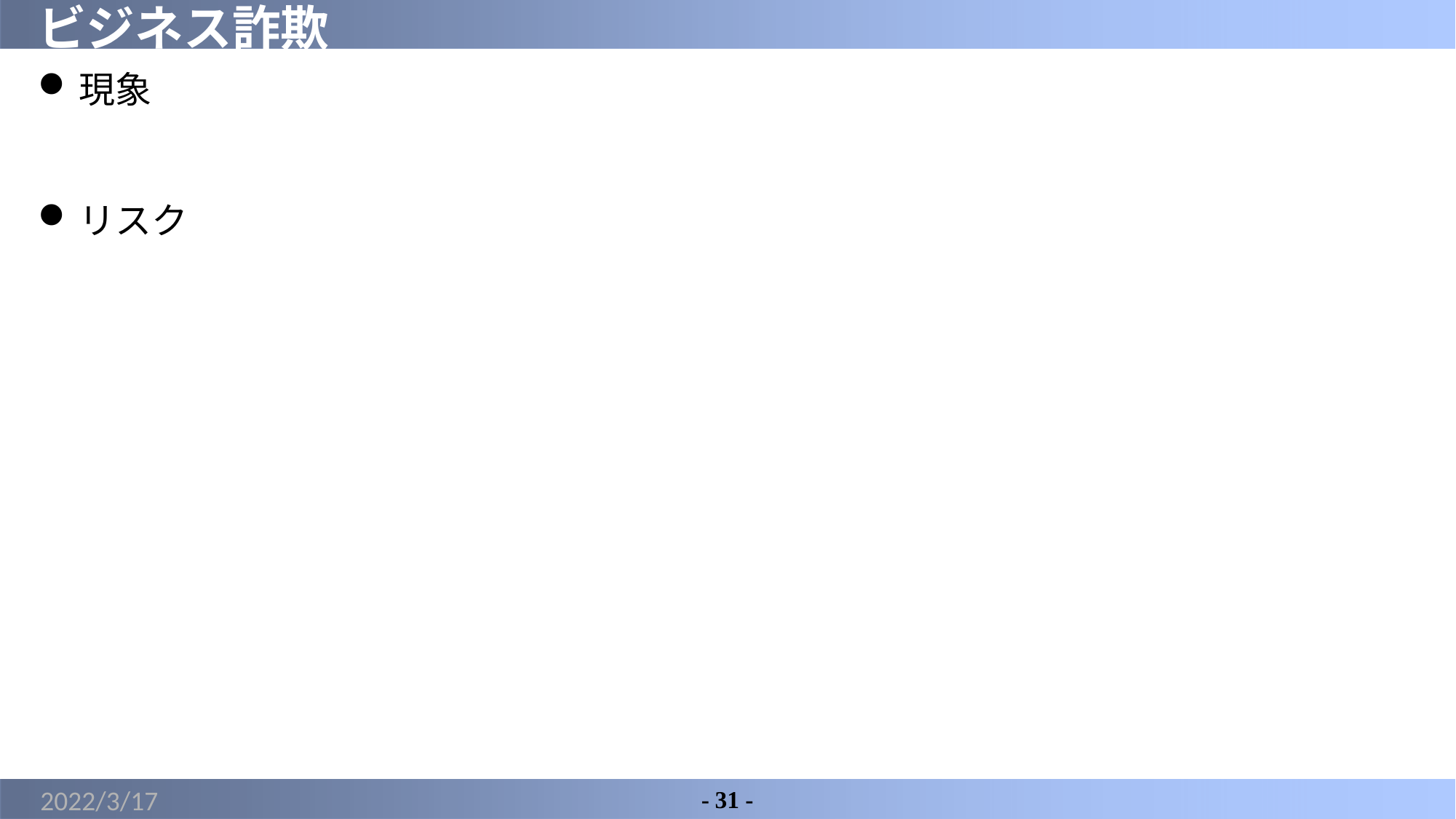

# ビジネス詐欺
現象

リスク

2022/3/17
- 31 -